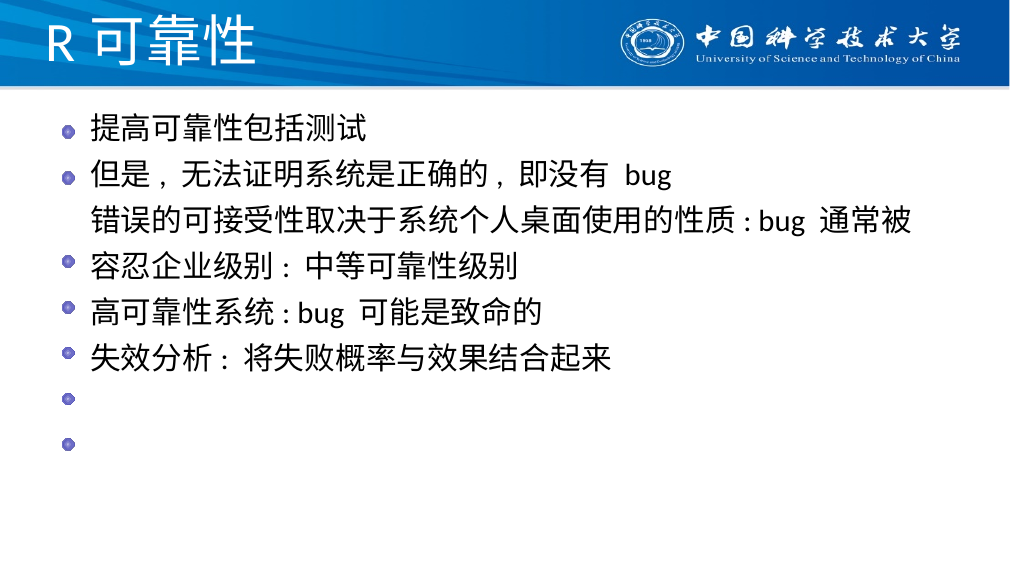

# R可靠性
提高可靠性包括测试
但是, 无法证明系统是正确的, 即没有 bug
错误的可接受性取决于系统个人桌面使用的性质: bug 通常被容忍企业级别: 中等可靠性级别
高可靠性系统: bug 可能是致命的
失效分析: 将失败概率与效果结合起来